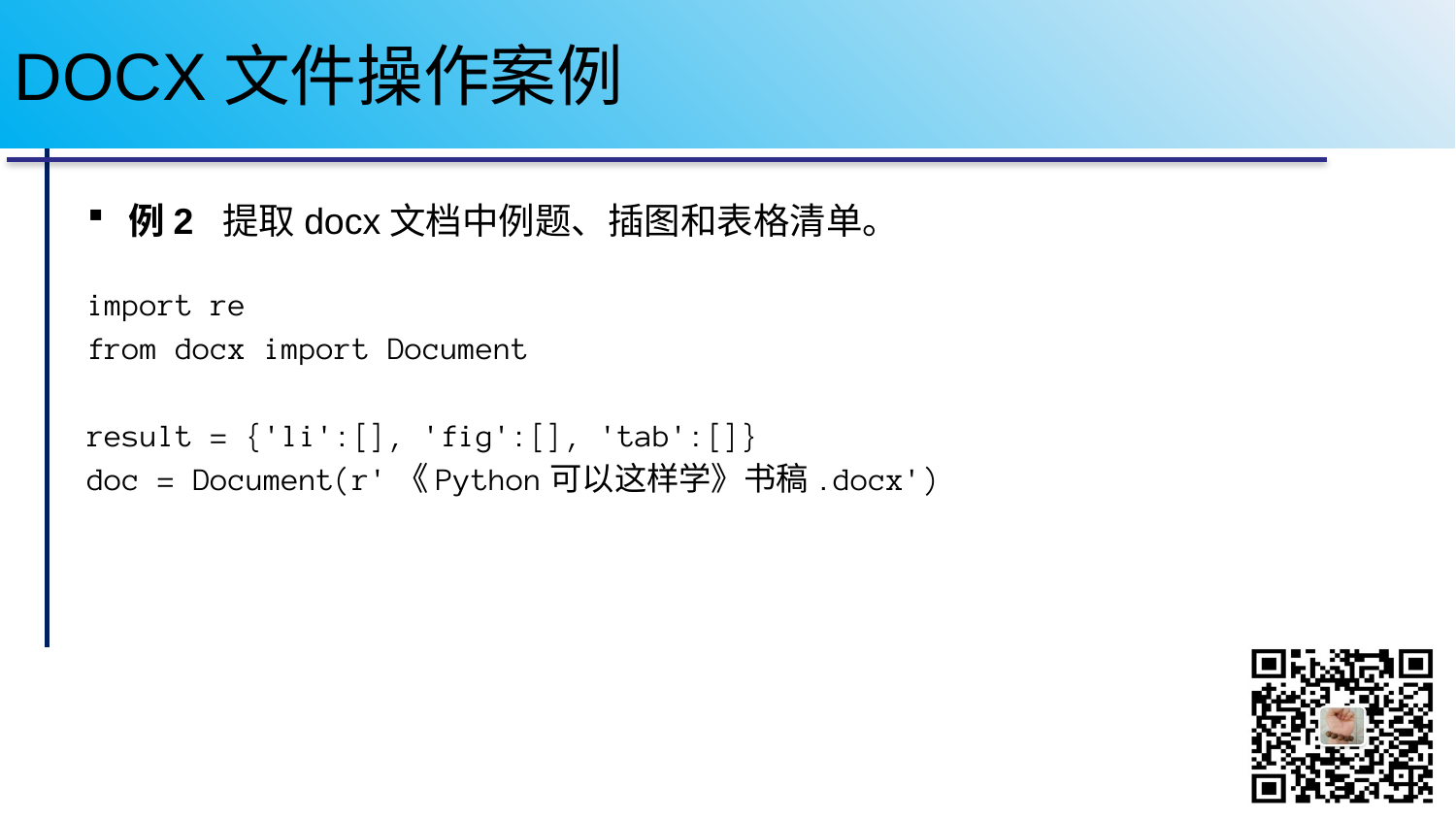

# DOCX文件操作案例
例2  提取docx文档中例题、插图和表格清单。

import re
from docx import Document

result = {'li':[], 'fig':[], 'tab':[]}
doc = Document(r'《Python可以这样学》书稿.docx')